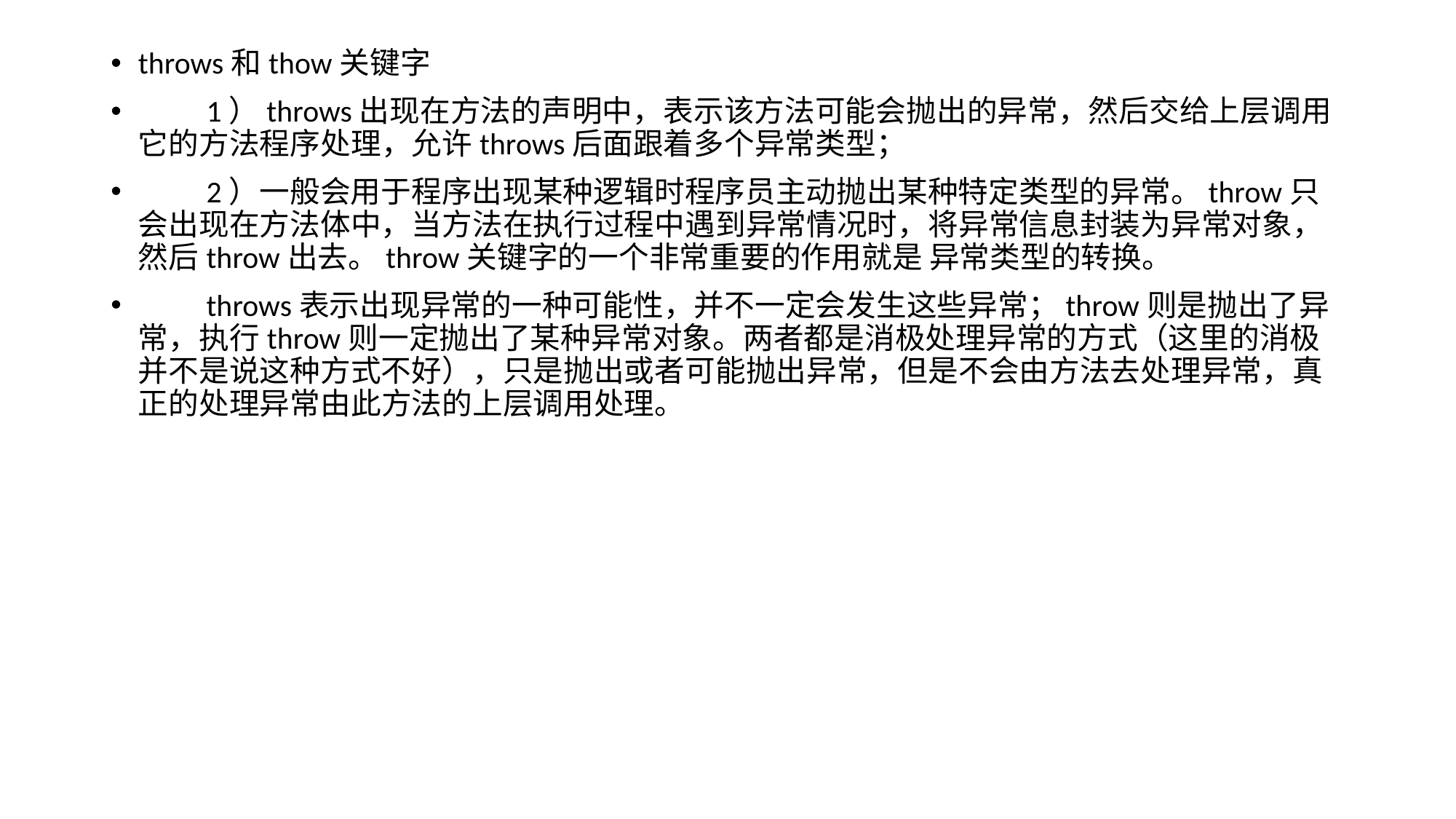

throws和thow关键字
　　1）throws出现在方法的声明中，表示该方法可能会抛出的异常，然后交给上层调用它的方法程序处理，允许throws后面跟着多个异常类型；
　　2）一般会用于程序出现某种逻辑时程序员主动抛出某种特定类型的异常。throw只会出现在方法体中，当方法在执行过程中遇到异常情况时，将异常信息封装为异常对象，然后throw出去。throw关键字的一个非常重要的作用就是 异常类型的转换。
　　throws表示出现异常的一种可能性，并不一定会发生这些异常；throw则是抛出了异常，执行throw则一定抛出了某种异常对象。两者都是消极处理异常的方式（这里的消极并不是说这种方式不好），只是抛出或者可能抛出异常，但是不会由方法去处理异常，真正的处理异常由此方法的上层调用处理。